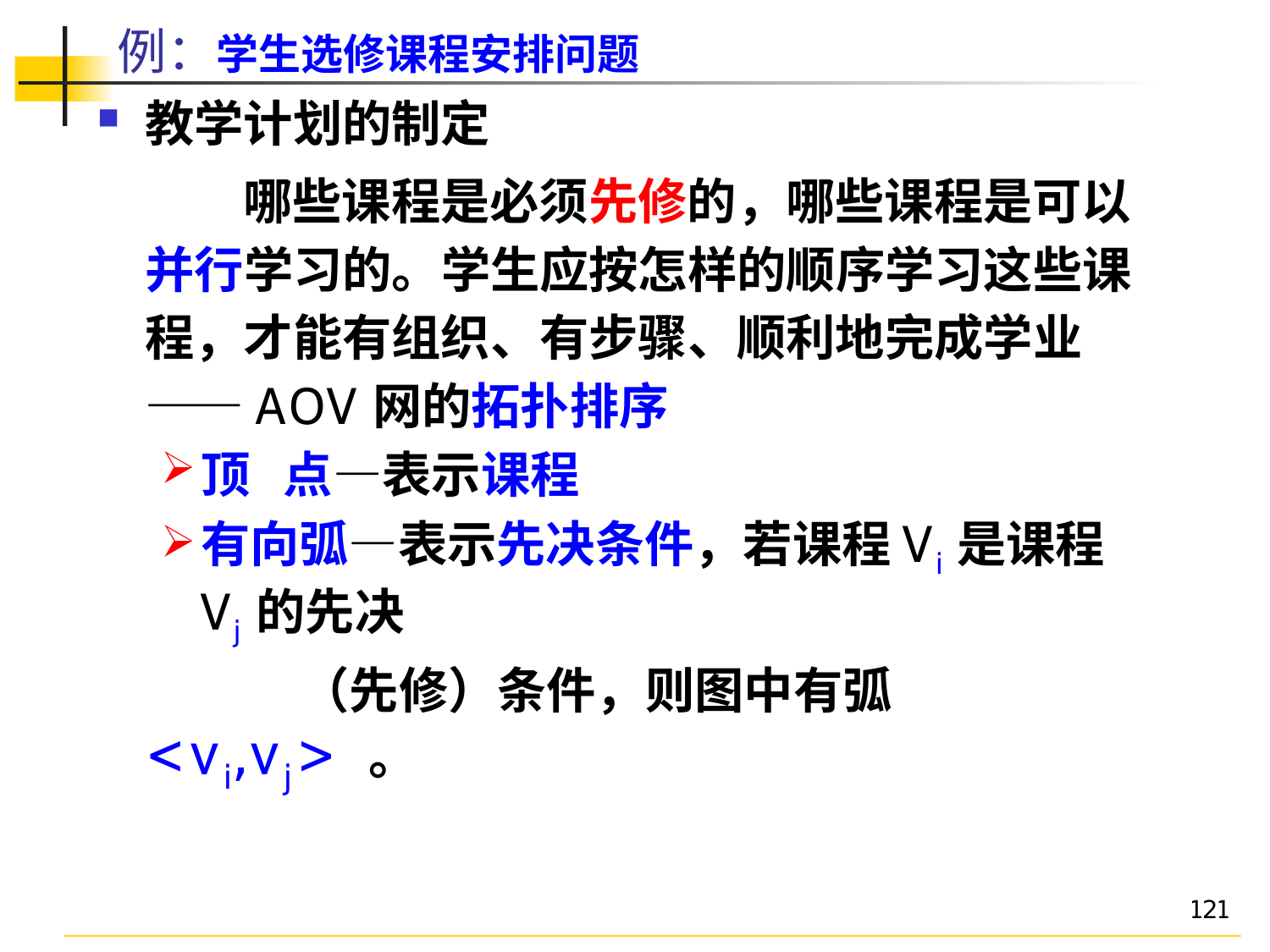

# 例：学生选修课程安排问题
教学计划的制定
             哪些课程是必须先修的，哪些课程是可以并行学习的。学生应按怎样的顺序学习这些课程，才能有组织、有步骤、顺利地完成学业——AOV网的拓扑排序
顶   点—表示课程
有向弧—表示先决条件，若课程Vi是课程Vj的先决
                 （先修）条件，则图中有弧<vi,vj> 。
121